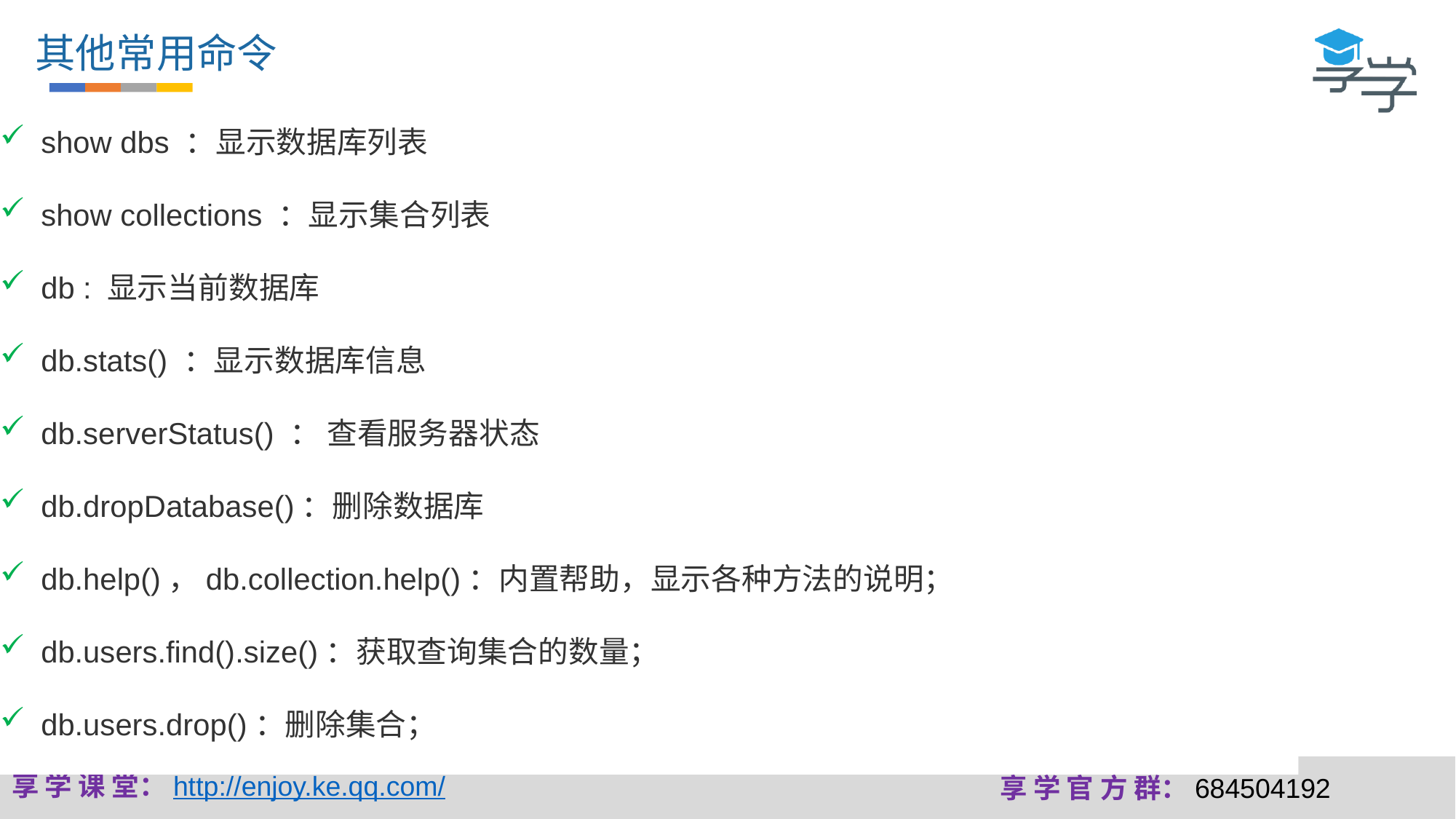

其他常用命令
show dbs ：显示数据库列表
show collections ：显示集合列表
db : 显示当前数据库
db.stats() ：显示数据库信息
db.serverStatus() ： 查看服务器状态
db.dropDatabase()：删除数据库
db.help()，db.collection.help()：内置帮助，显示各种方法的说明；
db.users.find().size()：获取查询集合的数量；
db.users.drop()：删除集合；